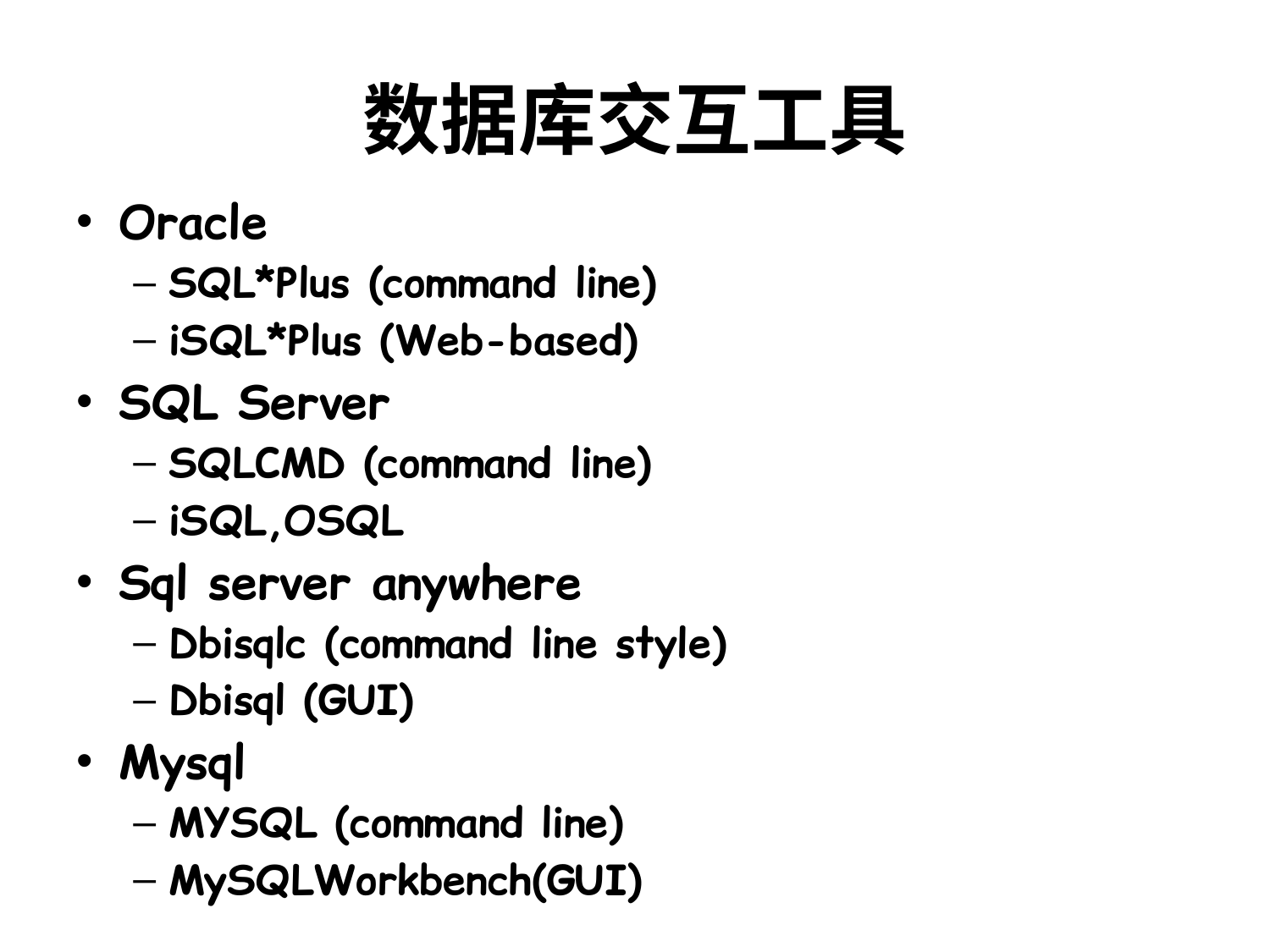

# 数据库交互工具
Oracle
SQL*Plus (command line)
iSQL*Plus (Web-based)
SQL Server
SQLCMD (command line)
iSQL,OSQL
Sql server anywhere
Dbisqlc (command line style)
Dbisql (GUI)
Mysql
MYSQL (command line)
MySQLWorkbench(GUI)